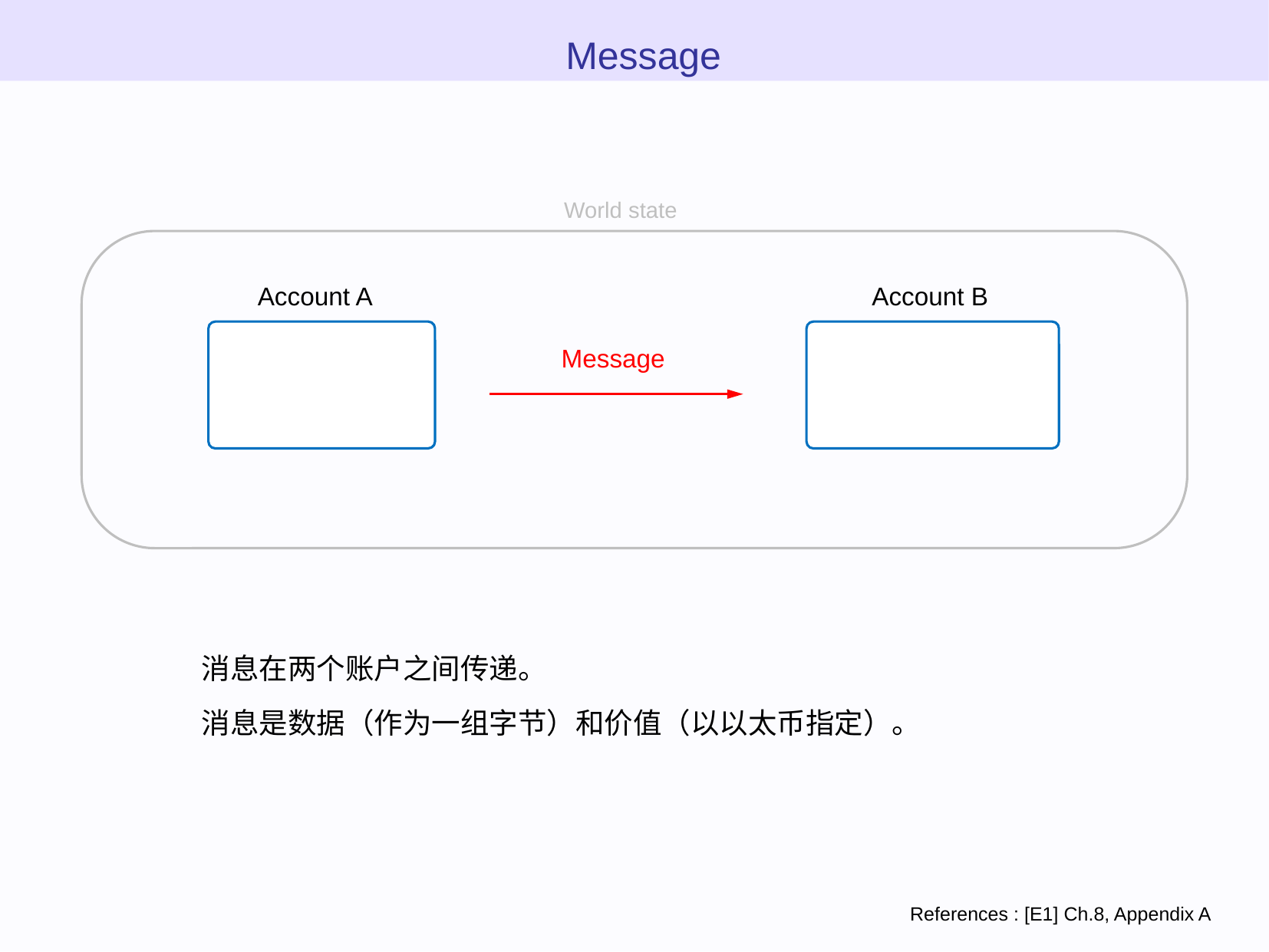

Message
World state

Account A
Account B

Message
消息在两个账户之间传递。
消息是数据（作为一组字节）和价值（以以太币指定）。
References : [E1] Ch.8, Appendix A